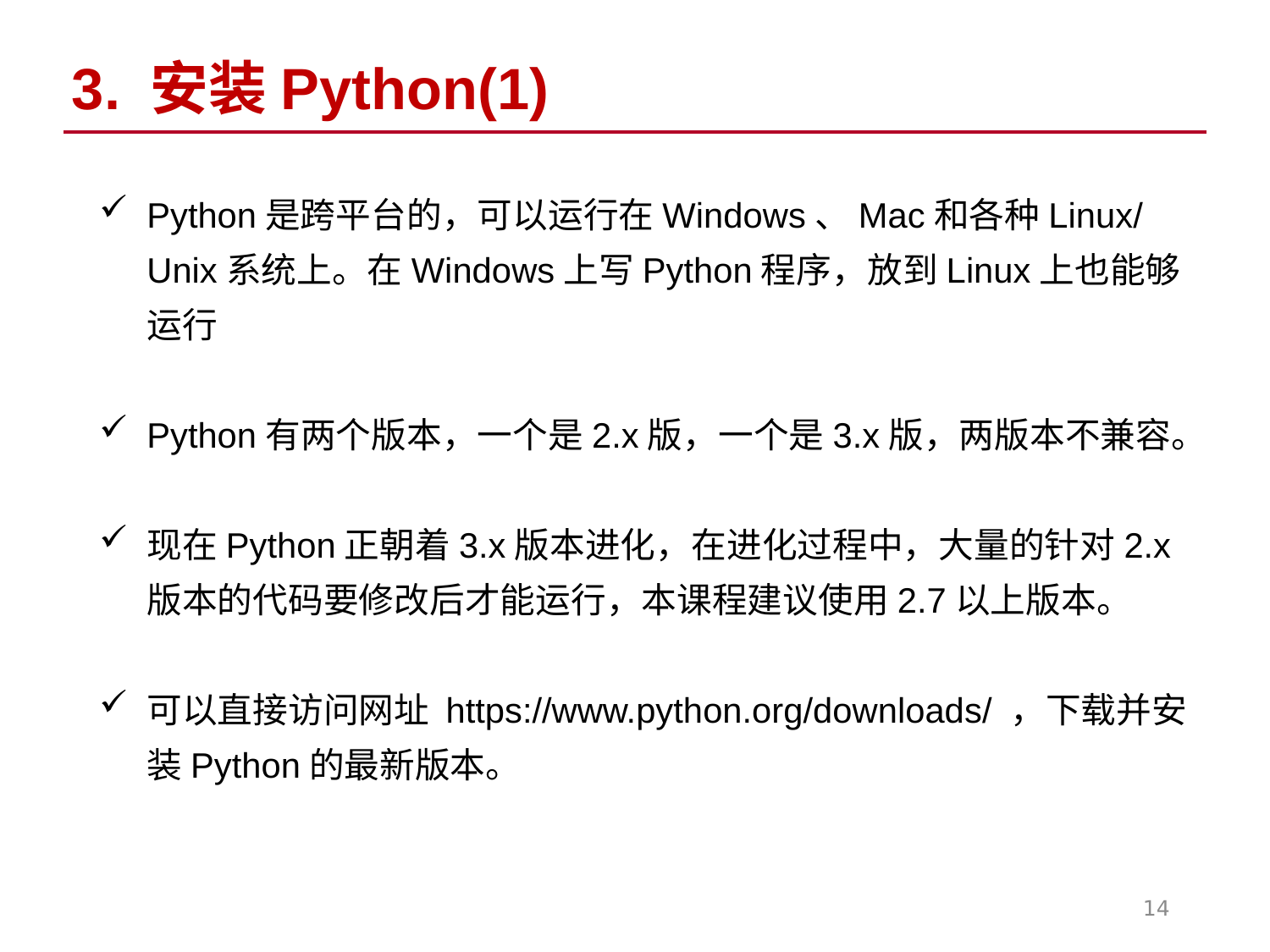

3. 安装Python(1)
Python是跨平台的，可以运行在Windows、Mac和各种Linux/Unix系统上。在Windows上写Python程序，放到Linux上也能够运行

Python有两个版本，一个是2.x版，一个是3.x版，两版本不兼容。

现在Python正朝着3.x版本进化，在进化过程中，大量的针对2.x版本的代码要修改后才能运行，本课程建议使用2.7以上版本。

可以直接访问网址 https://www.python.org/downloads/ ，下载并安装Python的最新版本。
14